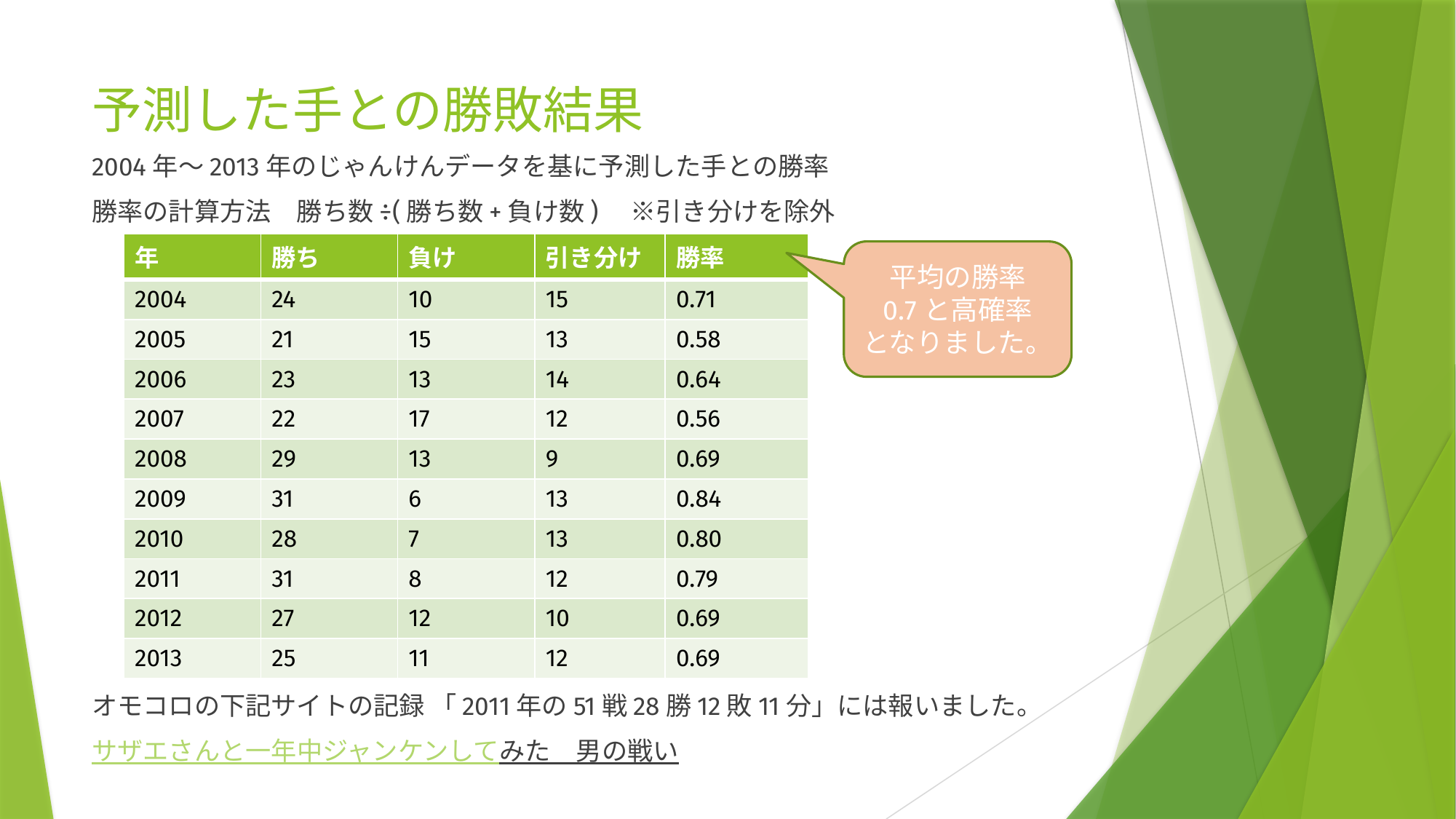

# 予測した手との勝敗結果
2004年～2013年のじゃんけんデータを基に予測した手との勝率
勝率の計算方法　勝ち数÷(勝ち数+負け数)　※引き分けを除外

オモコロの下記サイトの記録 「2011年の51戦28勝12敗11分」には報いました。
サザエさんと一年中ジャンケンしてみた　男の戦い

| 年 | 勝ち | 負け | 引き分け | 勝率 |
| --- | --- | --- | --- | --- |
| 2004 | 24 | 10 | 15 | 0.71 |
| 2005 | 21 | 15 | 13 | 0.58 |
| 2006 | 23 | 13 | 14 | 0.64 |
| 2007 | 22 | 17 | 12 | 0.56 |
| 2008 | 29 | 13 | 9 | 0.69 |
| 2009 | 31 | 6 | 13 | 0.84 |
| 2010 | 28 | 7 | 13 | 0.80 |
| 2011 | 31 | 8 | 12 | 0.79 |
| 2012 | 27 | 12 | 10 | 0.69 |
| 2013 | 25 | 11 | 12 | 0.69 |
平均の勝率
0.7と高確率
となりました。